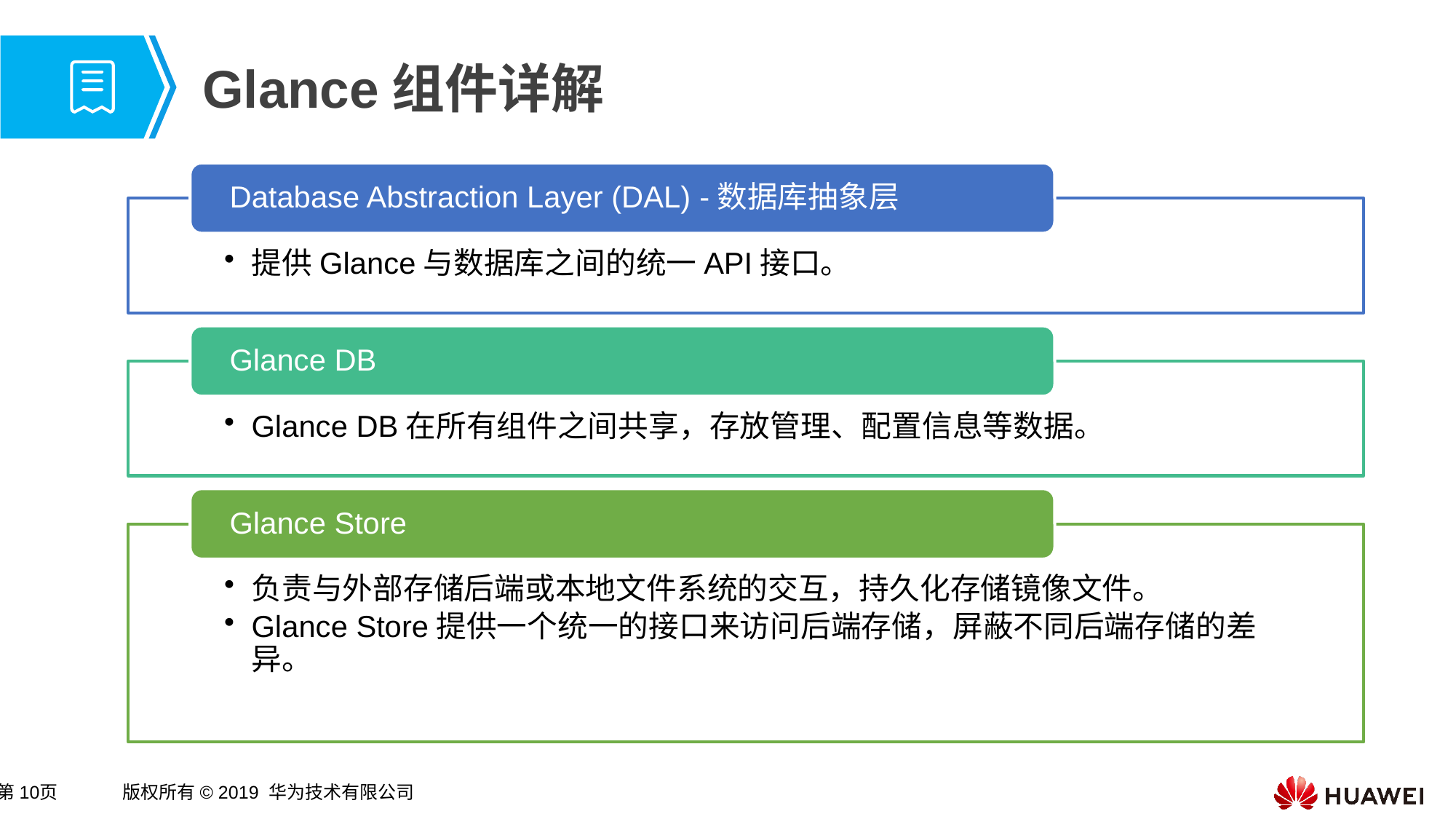

# Glance组件详解
提供Glance与数据库之间的统一API接口。
Database Abstraction Layer (DAL) -数据库抽象层
Glance DB在所有组件之间共享，存放管理、配置信息等数据。
Glance DB
负责与外部存储后端或本地文件系统的交互，持久化存储镜像文件。
Glance Store提供一个统一的接口来访问后端存储，屏蔽不同后端存储的差异。
Glance Store